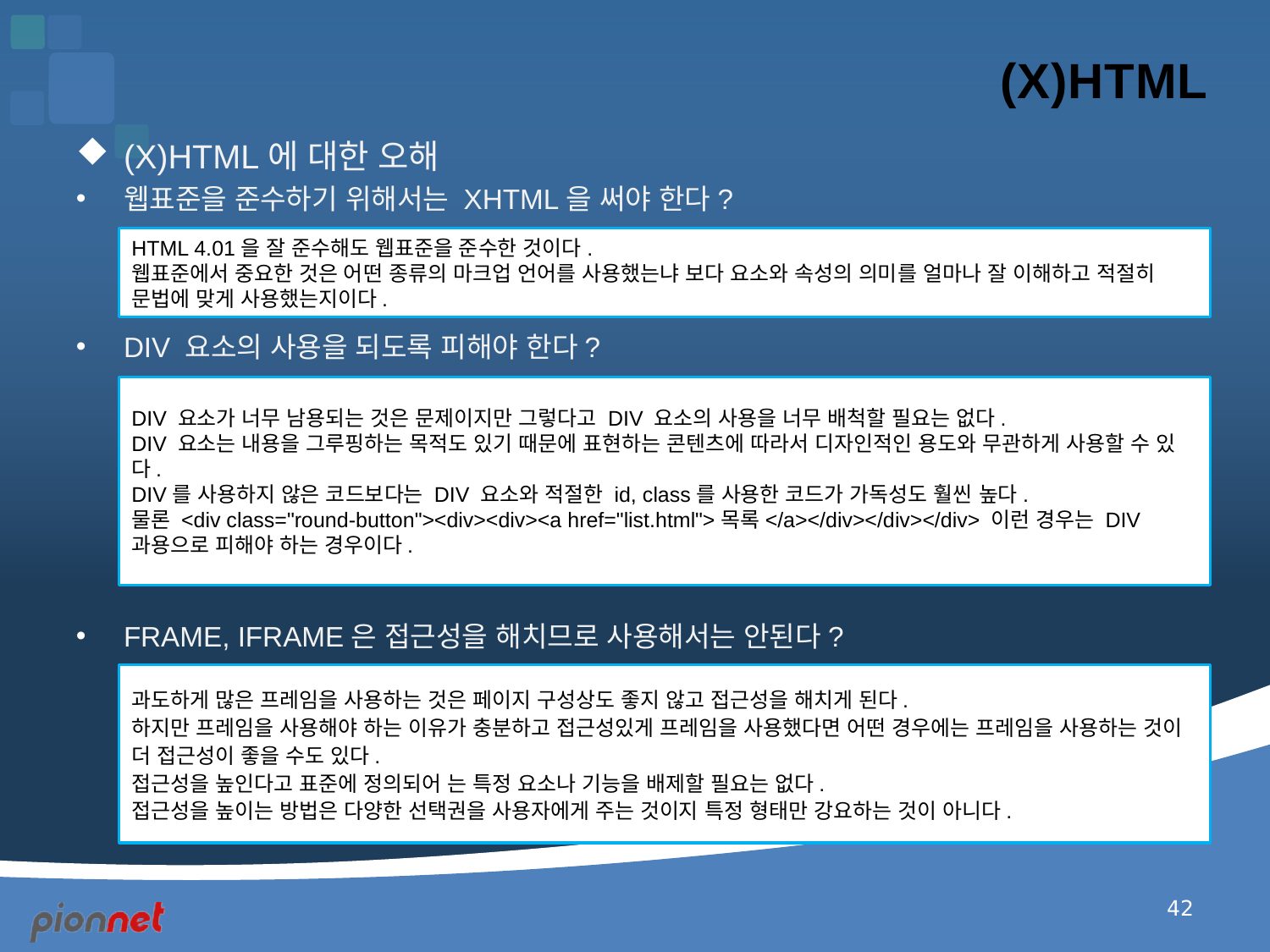

# (X)HTML
(X)HTML에 대한 오해
웹표준을 준수하기 위해서는 XHTML을 써야 한다?

DIV 요소의 사용을 되도록 피해야 한다?

FRAME, IFRAME은 접근성을 해치므로 사용해서는 안된다?
HTML 4.01을 잘 준수해도 웹표준을 준수한 것이다.
웹표준에서 중요한 것은 어떤 종류의 마크업 언어를 사용했는냐 보다 요소와 속성의 의미를 얼마나 잘 이해하고 적절히 문법에 맞게 사용했는지이다.
DIV 요소가 너무 남용되는 것은 문제이지만 그렇다고 DIV 요소의 사용을 너무 배척할 필요는 없다.
DIV 요소는 내용을 그루핑하는 목적도 있기 때문에 표현하는 콘텐츠에 따라서 디자인적인 용도와 무관하게 사용할 수 있다.
DIV를 사용하지 않은 코드보다는 DIV 요소와 적절한 id, class를 사용한 코드가 가독성도 훨씬 높다.
물론 <div class="round-button"><div><div><a href="list.html">목록</a></div></div></div> 이런 경우는 DIV 과용으로 피해야 하는 경우이다.
과도하게 많은 프레임을 사용하는 것은 페이지 구성상도 좋지 않고 접근성을 해치게 된다.
하지만 프레임을 사용해야 하는 이유가 충분하고 접근성있게 프레임을 사용했다면 어떤 경우에는 프레임을 사용하는 것이 더 접근성이 좋을 수도 있다.
접근성을 높인다고 표준에 정의되어 는 특정 요소나 기능을 배제할 필요는 없다.
접근성을 높이는 방법은 다양한 선택권을 사용자에게 주는 것이지 특정 형태만 강요하는 것이 아니다.
42